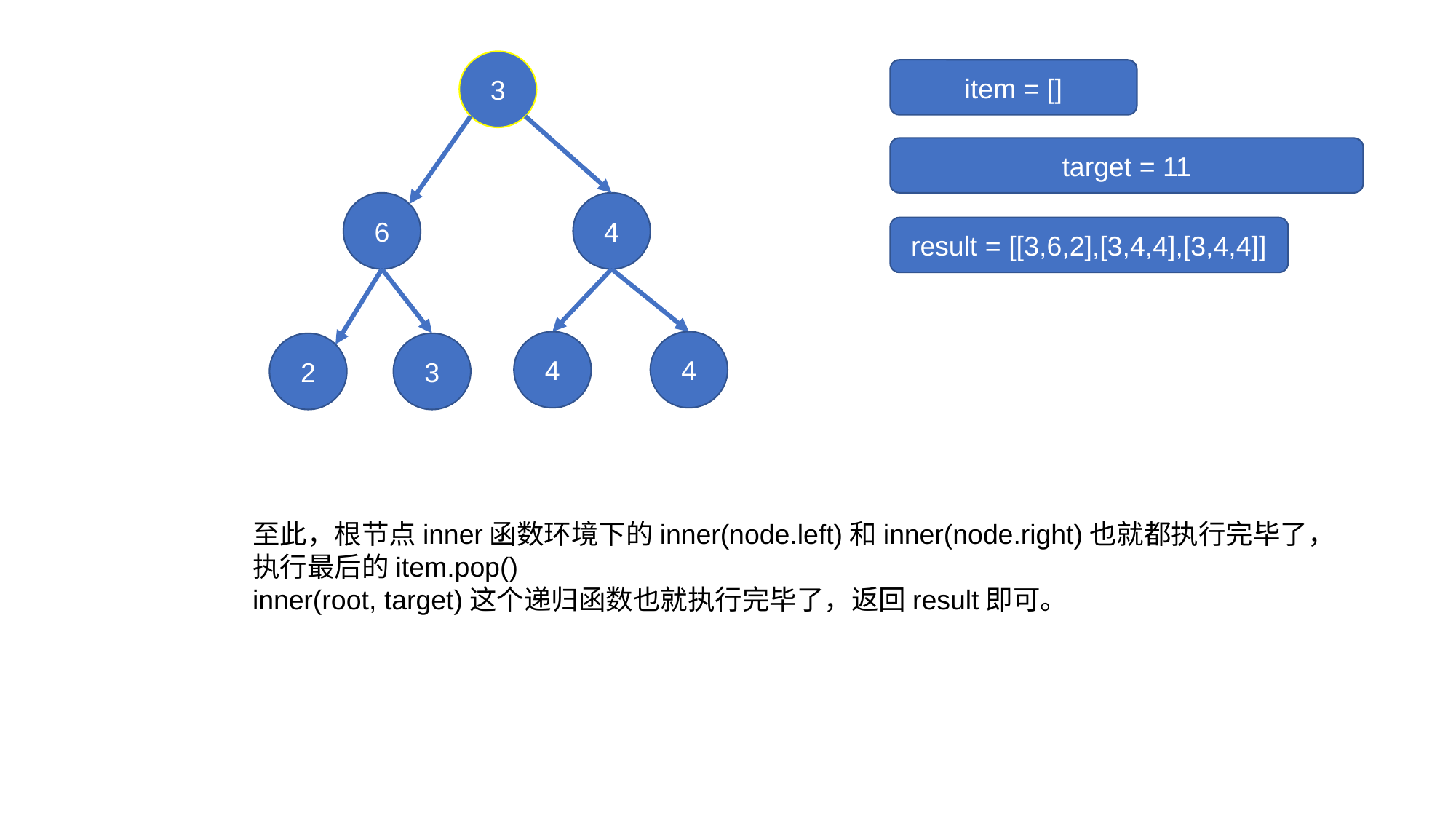

3
item = []
target = 11
6
4
result = [[3,6,2],[3,4,4],[3,4,4]]
4
4
3
2
至此，根节点inner函数环境下的inner(node.left)和inner(node.right)也就都执行完毕了，
执行最后的item.pop()
inner(root, target)这个递归函数也就执行完毕了，返回result即可。